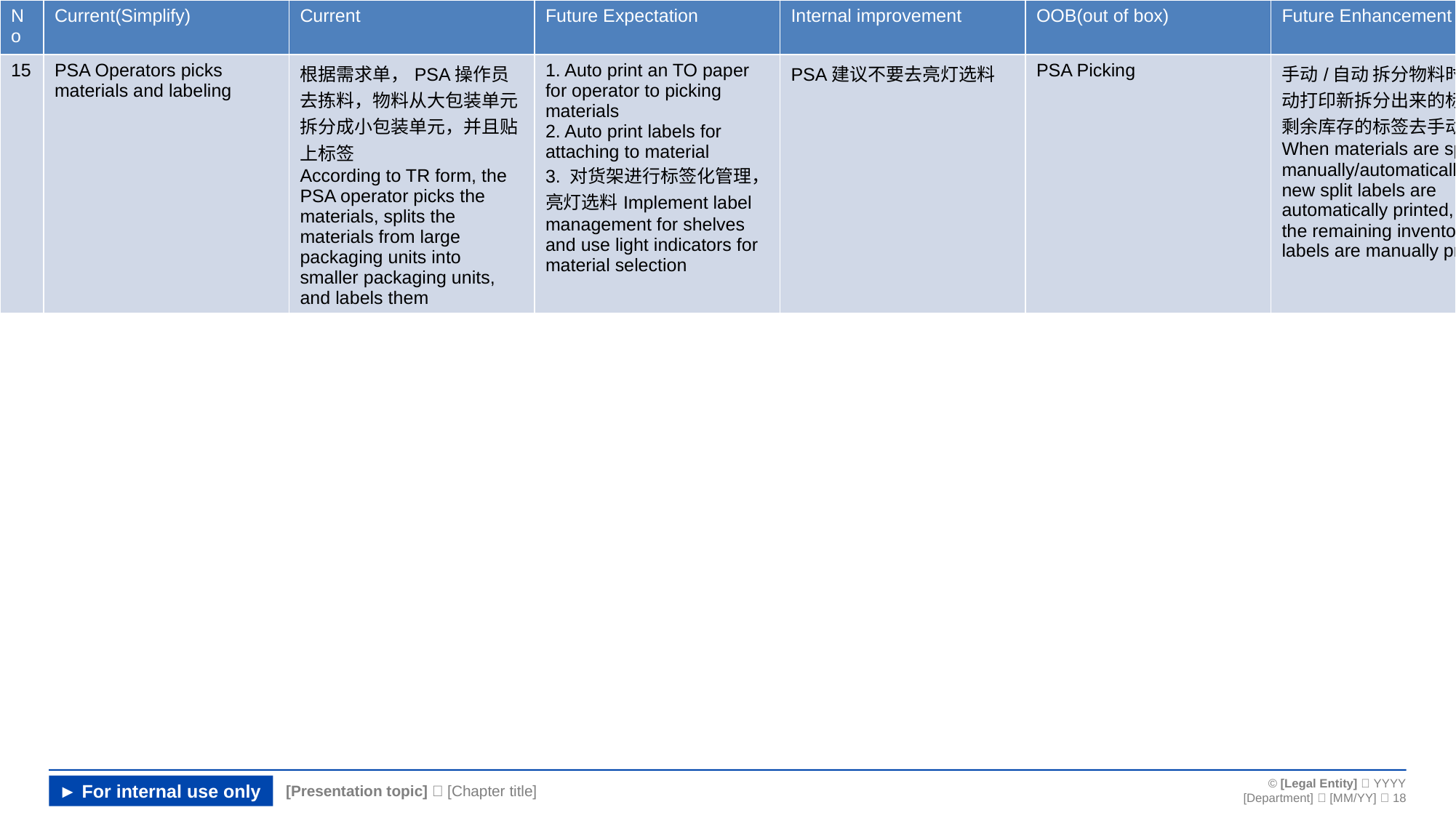

| No | Current(Simplify) | Current | Future Expectation | Internal improvement | OOB(out of box) | Future Enhancement |  |
| --- | --- | --- | --- | --- | --- | --- | --- |
| 15 | PSA Operators picks materials and labeling | 根据需求单，PSA操作员去拣料，物料从大包装单元拆分成小包装单元，并且贴上标签 According to TR form, the PSA operator picks the materials, splits the materials from large packaging units into smaller packaging units, and labels them | 1. Auto print an TO paper for operator to picking materials 2. Auto print labels for attaching to material 3. 对货架进行标签化管理，亮灯选料Implement label management for shelves and use light indicators for material selection | PSA建议不要去亮灯选料 | PSA Picking | 手动/自动 拆分物料时，自动打印新拆分出来的标签，剩余库存的标签去手动打印 When materials are split manually/automatically, the new split labels are automatically printed, and the remaining inventory labels are manually printed |  |
#